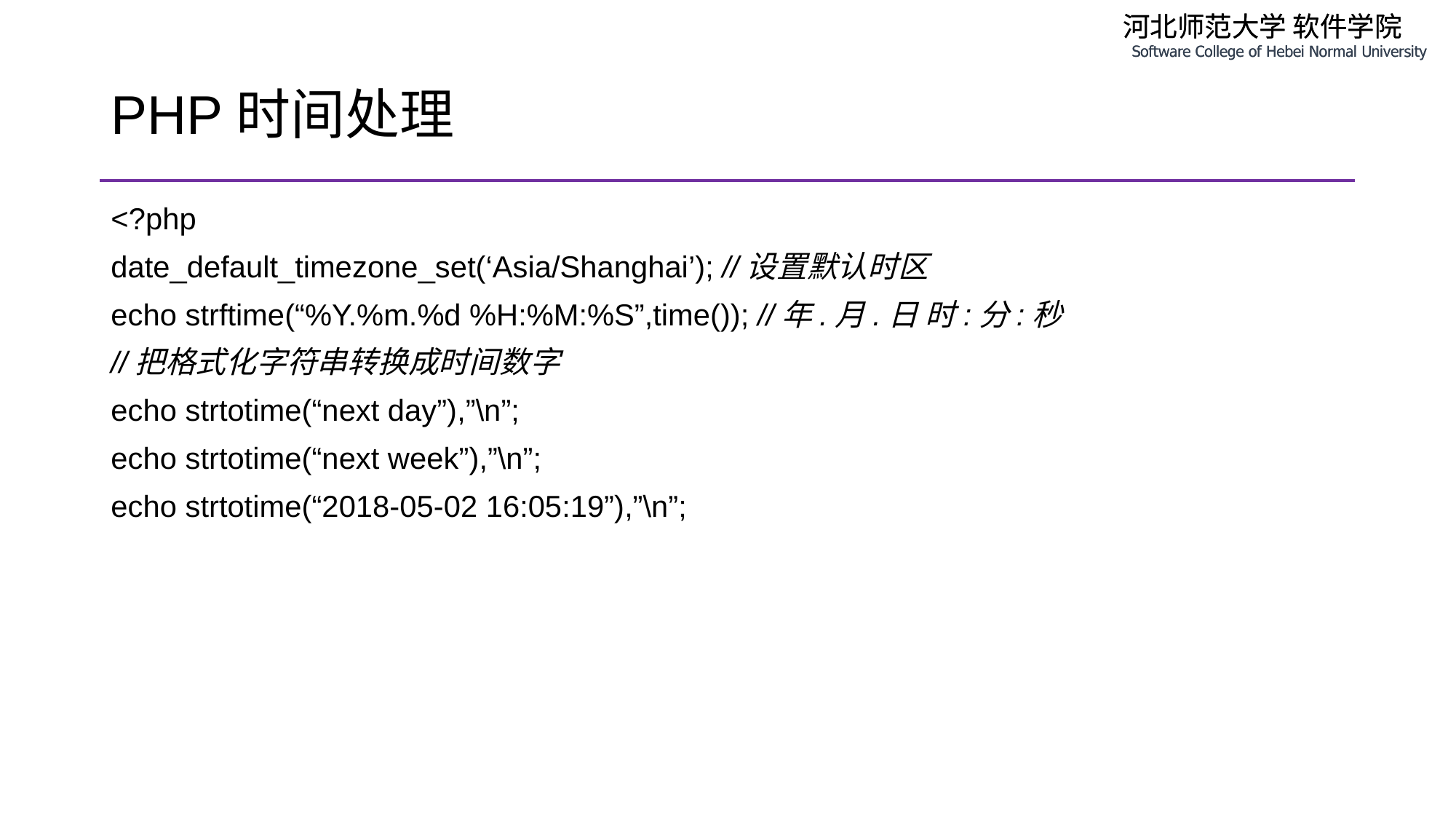

# PHP时间处理
<?php
date_default_timezone_set(‘Asia/Shanghai’); //设置默认时区
echo strftime(“%Y.%m.%d %H:%M:%S”,time()); //年.月.日 时:分:秒
//把格式化字符串转换成时间数字
echo strtotime(“next day”),”\n”;
echo strtotime(“next week”),”\n”;
echo strtotime(“2018-05-02 16:05:19”),”\n”;